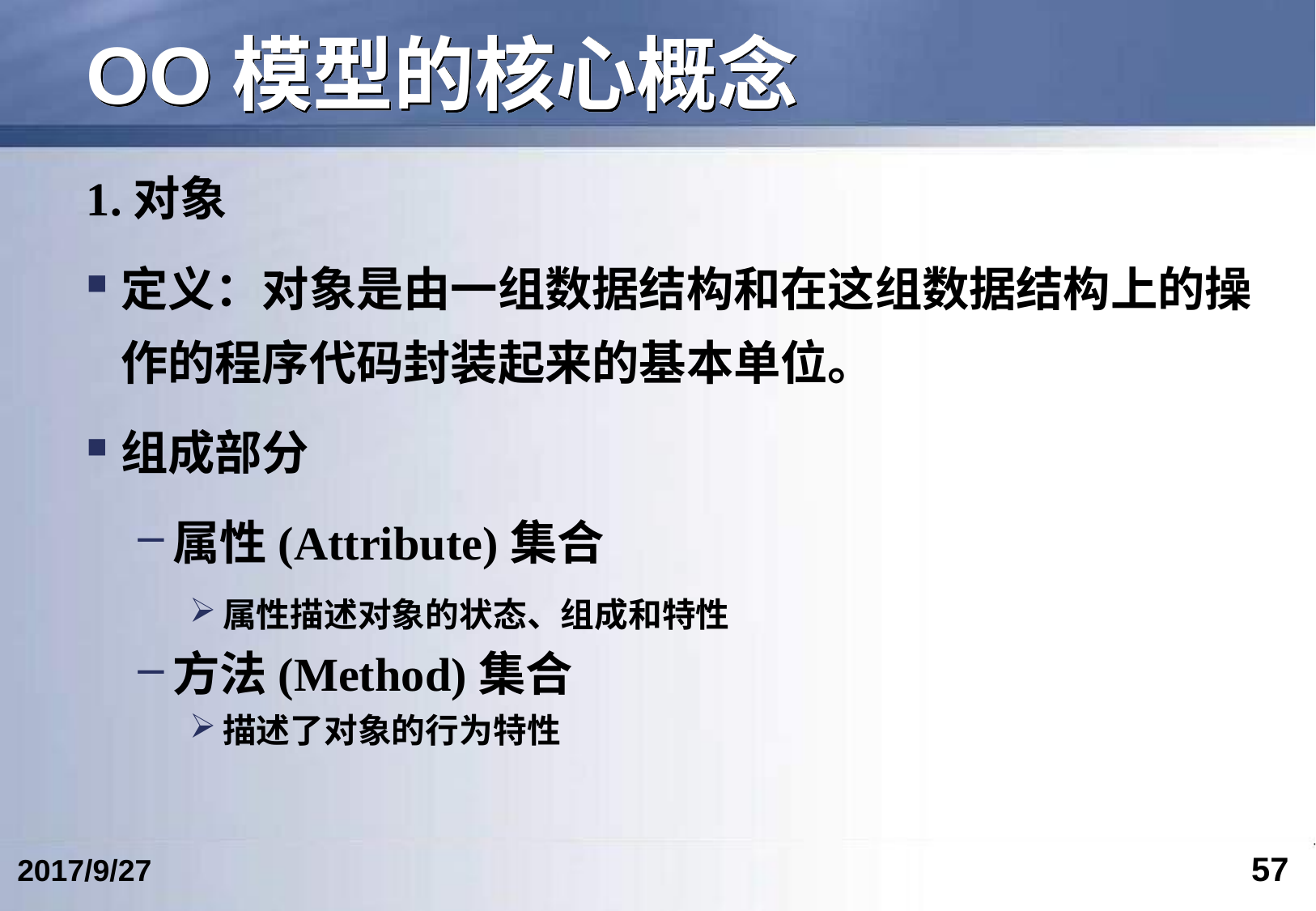

# OO模型的核心概念
1.对象
定义：对象是由一组数据结构和在这组数据结构上的操作的程序代码封装起来的基本单位。
组成部分
属性(Attribute)集合
属性描述对象的状态、组成和特性
方法(Method)集合
描述了对象的行为特性

57
2017/9/27